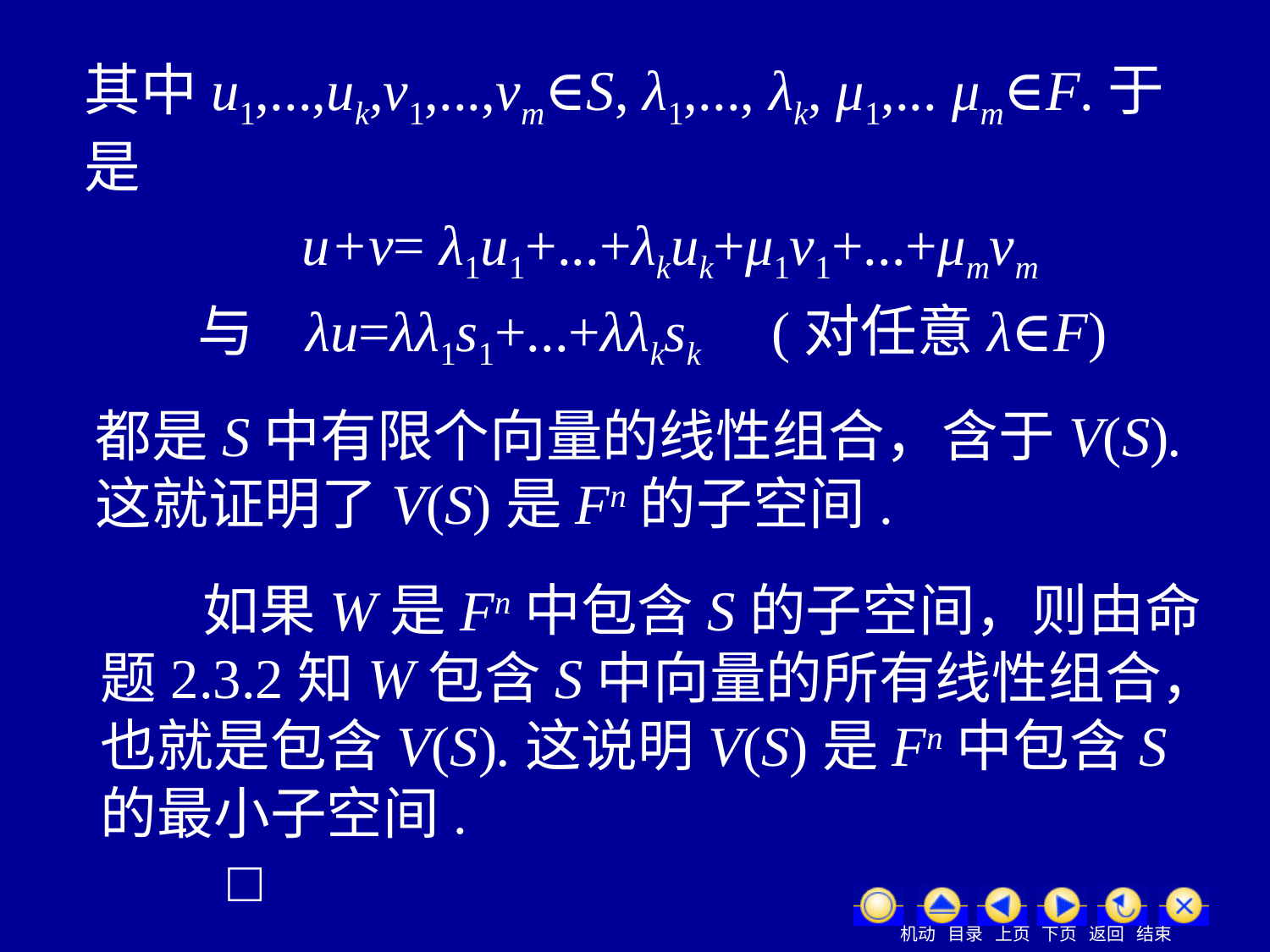

其中u1,...,uk,v1,...,vm∈S, λ1,..., λk, μ1,... μm∈F.于是
      u+v= λ1u1+...+λkuk+μ1v1+...+μmvm
与   λu=λλ1s1+...+λλksk     (对任意λ∈F)
都是S中有限个向量的线性组合，含于V(S).这就证明了V(S)是Fn的子空间.
       如果W是Fn中包含S的子空间，则由命题2.3.2知W包含S中向量的所有线性组合，也就是包含V(S).这说明V(S)是Fn中包含S的最小子空间.                                                             □